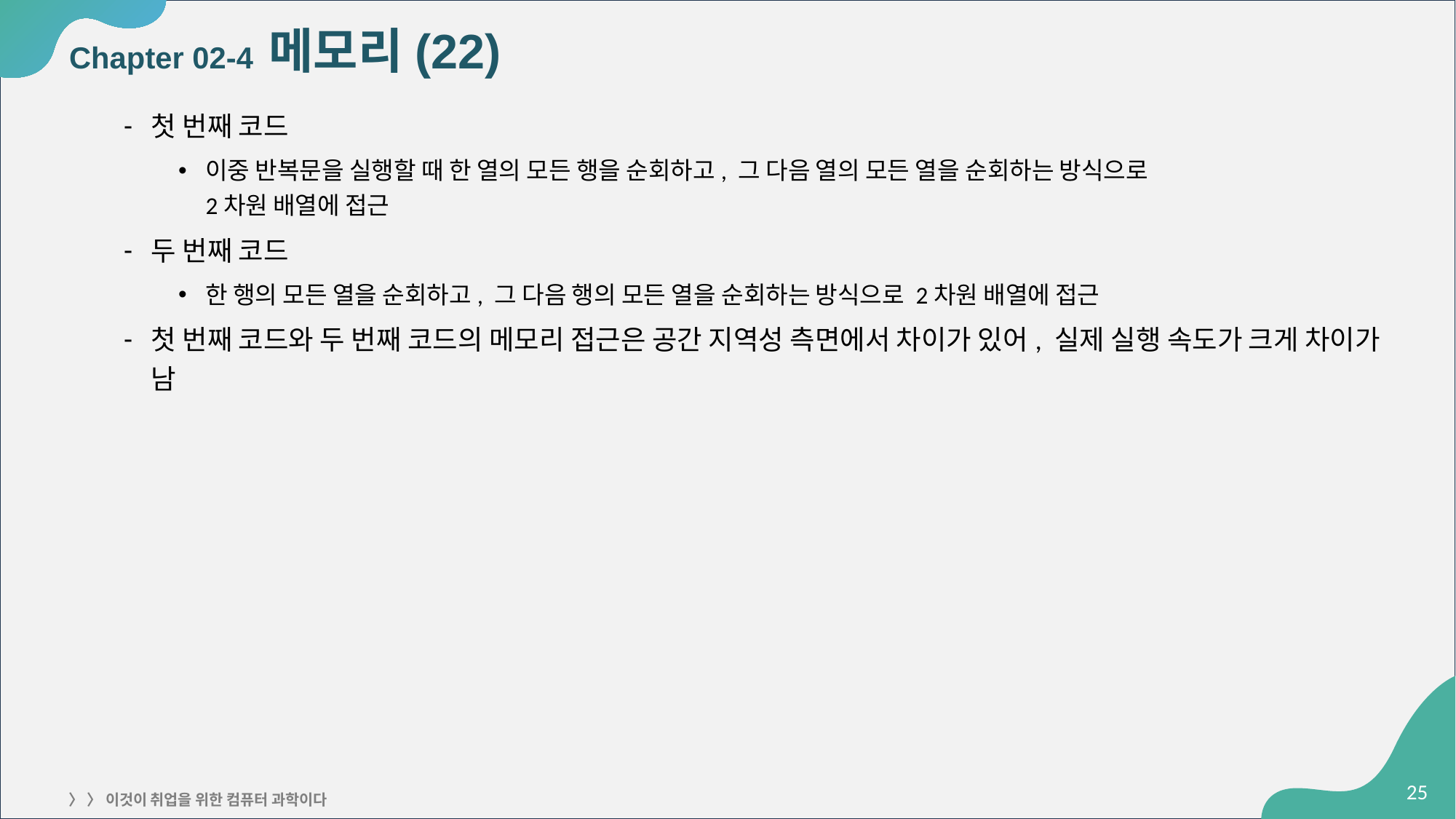

# Chapter 02-4 메모리(22)
첫 번째 코드
이중 반복문을 실행할 때 한 열의 모든 행을 순회하고, 그 다음 열의 모든 열을 순회하는 방식으로
2차원 배열에 접근
두 번째 코드
한 행의 모든 열을 순회하고, 그 다음 행의 모든 열을 순회하는 방식으로 2차원 배열에 접근
첫 번째 코드와 두 번째 코드의 메모리 접근은 공간 지역성 측면에서 차이가 있어, 실제 실행 속도가 크게 차이가 남
25
〉 〉 이것이 취업을 위한 컴퓨터 과학이다